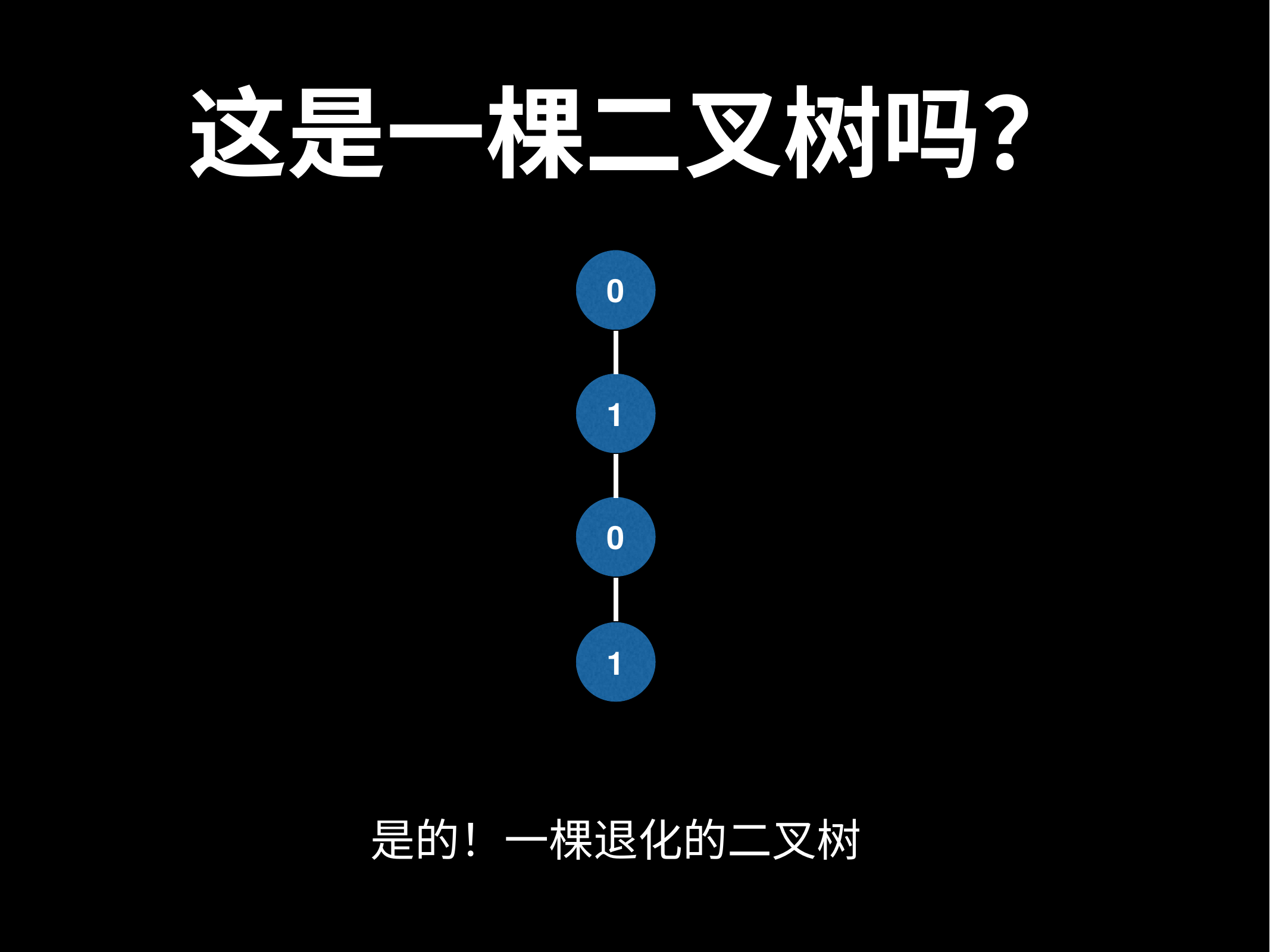

# 这是一棵二叉树吗？
0

1

0

1
是的！一棵退化的二叉树